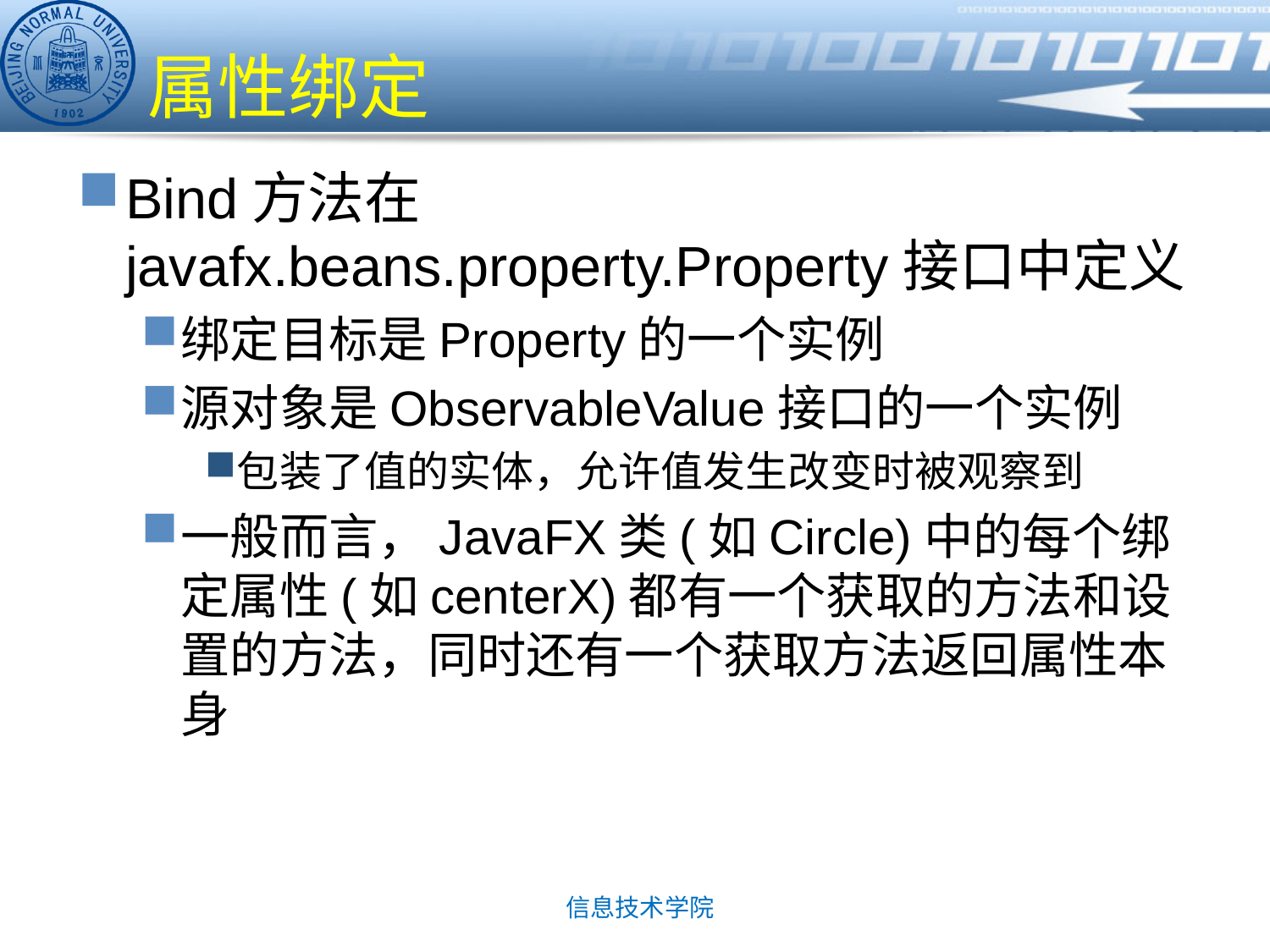

# 属性绑定
Bind方法在javafx.beans.property.Property接口中定义
绑定目标是Property的一个实例
源对象是ObservableValue接口的一个实例
包装了值的实体，允许值发生改变时被观察到
一般而言，JavaFX类(如Circle)中的每个绑定属性(如centerX)都有一个获取的方法和设置的方法，同时还有一个获取方法返回属性本身
13